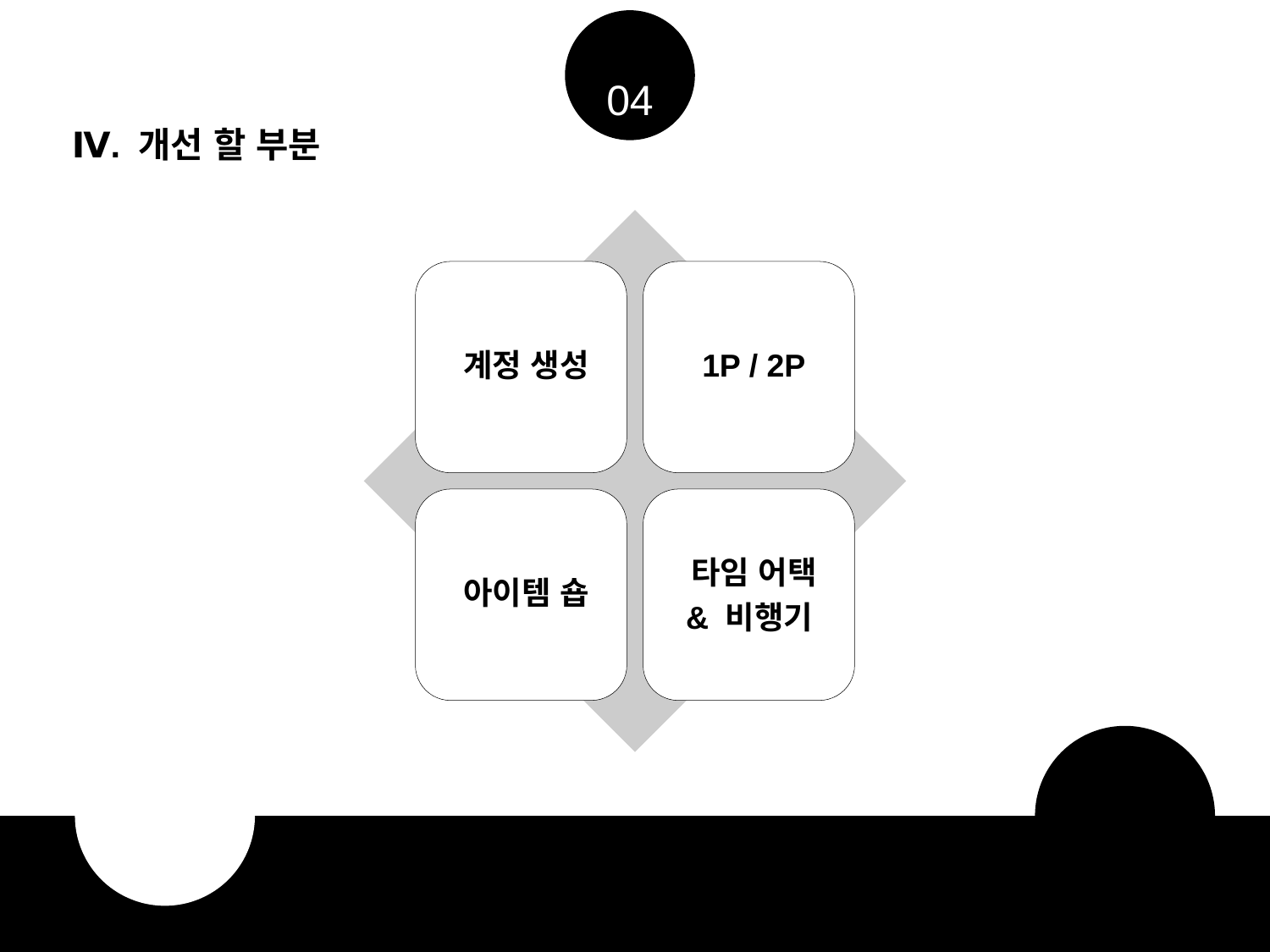

04
Ⅳ. 개선 할 부분
계정 생성
1P / 2P
아이템 숍

타임 어택
& 비행기